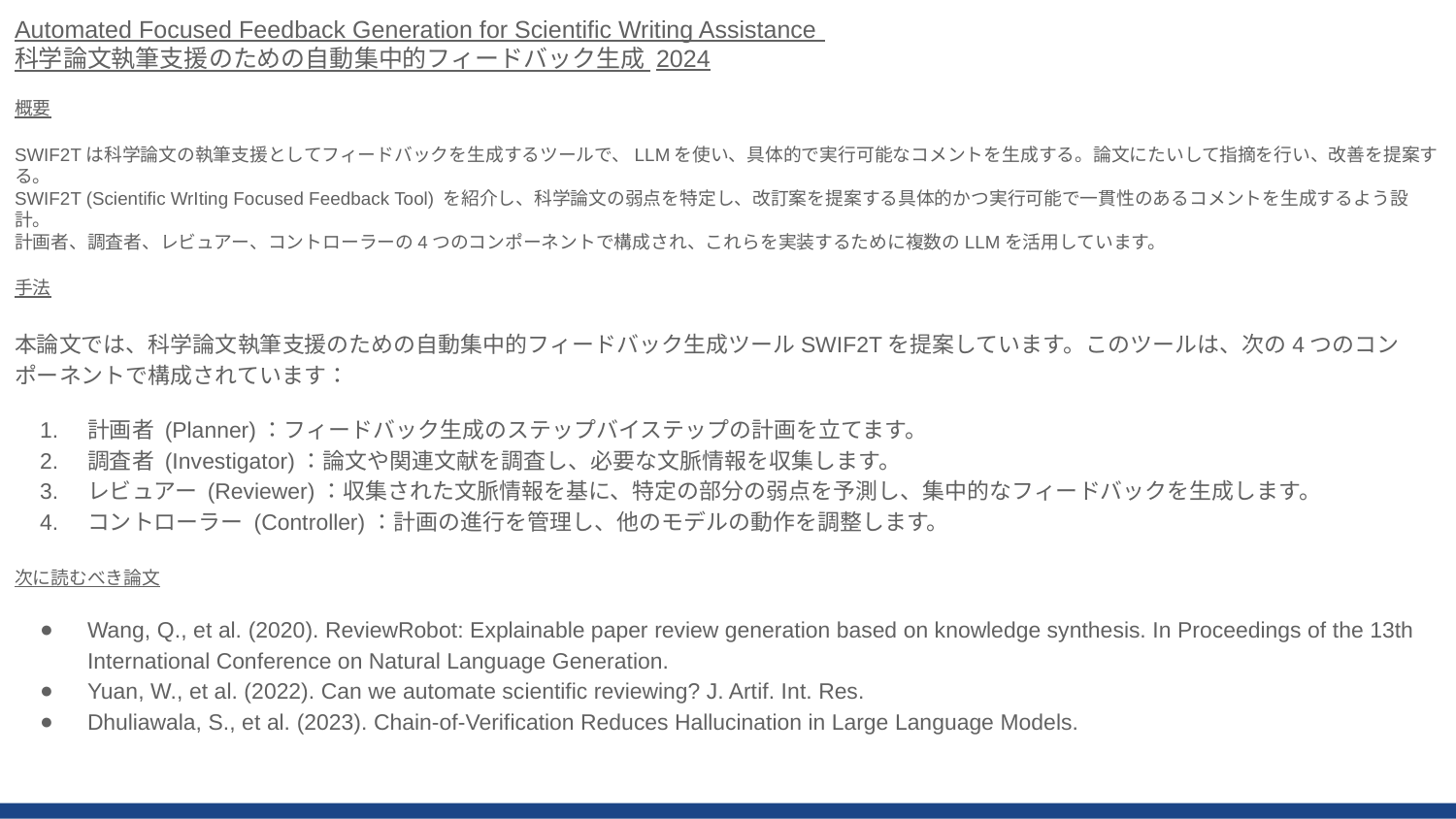

Automated Focused Feedback Generation for Scientific Writing Assistance
科学論文執筆支援のための自動集中的フィードバック生成 2024
概要
SWIF2Tは科学論文の執筆支援としてフィードバックを生成するツールで、LLMを使い、具体的で実行可能なコメントを生成する。論文にたいして指摘を行い、改善を提案する。
SWIF2T (Scientific WrIting Focused Feedback Tool) を紹介し、科学論文の弱点を特定し、改訂案を提案する具体的かつ実行可能で一貫性のあるコメントを生成するよう設計。
計画者、調査者、レビュアー、コントローラーの4つのコンポーネントで構成され、これらを実装するために複数のLLMを活用しています。
手法
本論文では、科学論文執筆支援のための自動集中的フィードバック生成ツールSWIF2Tを提案しています。このツールは、次の4つのコンポーネントで構成されています：
計画者 (Planner)：フィードバック生成のステップバイステップの計画を立てます。
調査者 (Investigator)：論文や関連文献を調査し、必要な文脈情報を収集します。
レビュアー (Reviewer)：収集された文脈情報を基に、特定の部分の弱点を予測し、集中的なフィードバックを生成します。
コントローラー (Controller)：計画の進行を管理し、他のモデルの動作を調整します。
次に読むべき論文
Wang, Q., et al. (2020). ReviewRobot: Explainable paper review generation based on knowledge synthesis. In Proceedings of the 13th International Conference on Natural Language Generation.
Yuan, W., et al. (2022). Can we automate scientific reviewing? J. Artif. Int. Res.
Dhuliawala, S., et al. (2023). Chain-of-Verification Reduces Hallucination in Large Language Models.